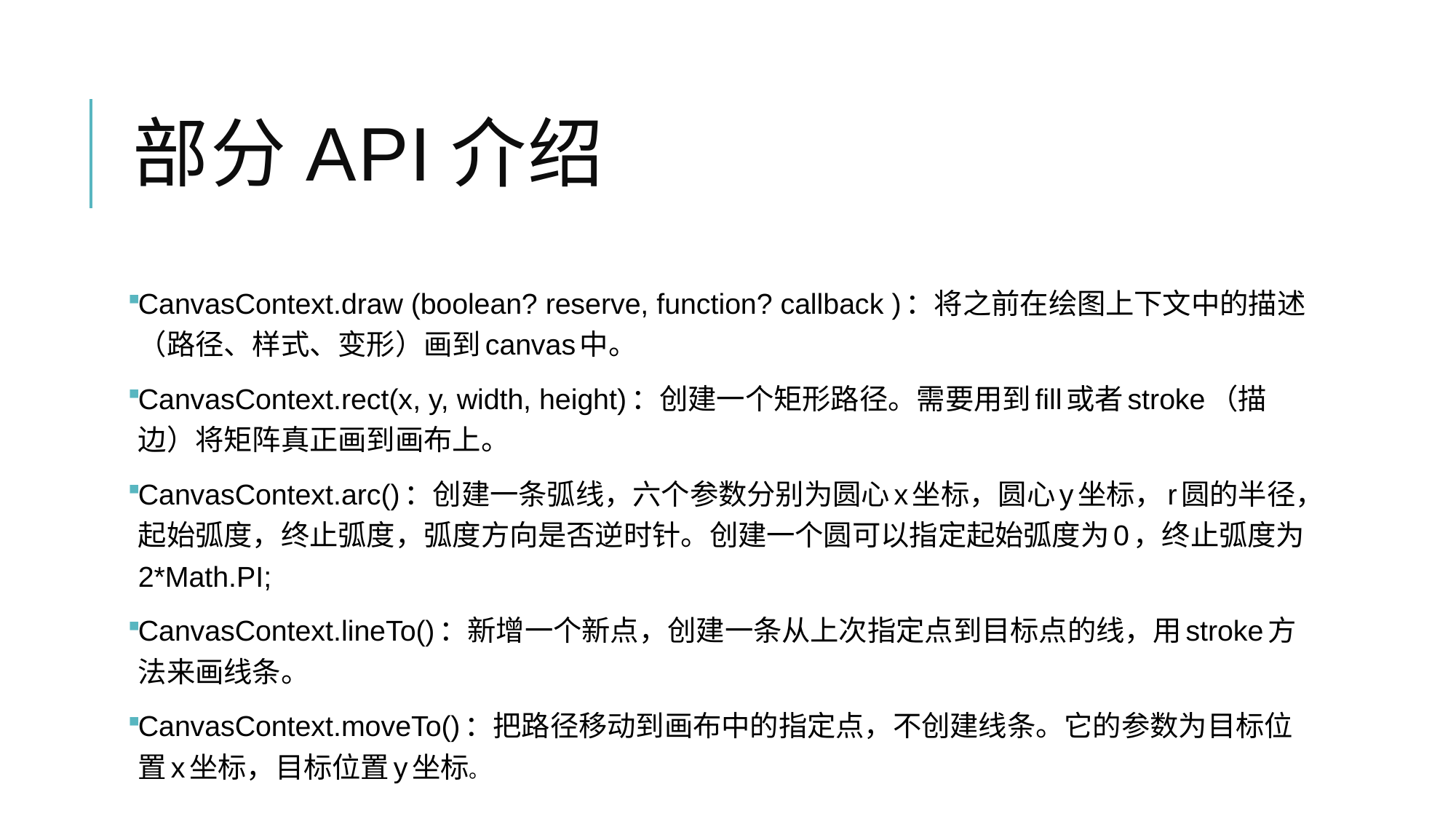

# 部分API介绍
CanvasContext.draw (boolean? reserve, function? callback )：将之前在绘图上下文中的描述（路径、样式、变形）画到canvas中。
CanvasContext.rect(x, y, width, height)：创建一个矩形路径。需要用到fill或者stroke（描边）将矩阵真正画到画布上。
CanvasContext.arc()：创建一条弧线，六个参数分别为圆心x坐标，圆心y坐标，r圆的半径，起始弧度，终止弧度，弧度方向是否逆时针。创建一个圆可以指定起始弧度为0，终止弧度为2*Math.PI;
CanvasContext.lineTo()：新增一个新点，创建一条从上次指定点到目标点的线，用stroke方法来画线条。
CanvasContext.moveTo()：把路径移动到画布中的指定点，不创建线条。它的参数为目标位置x坐标，目标位置y坐标。